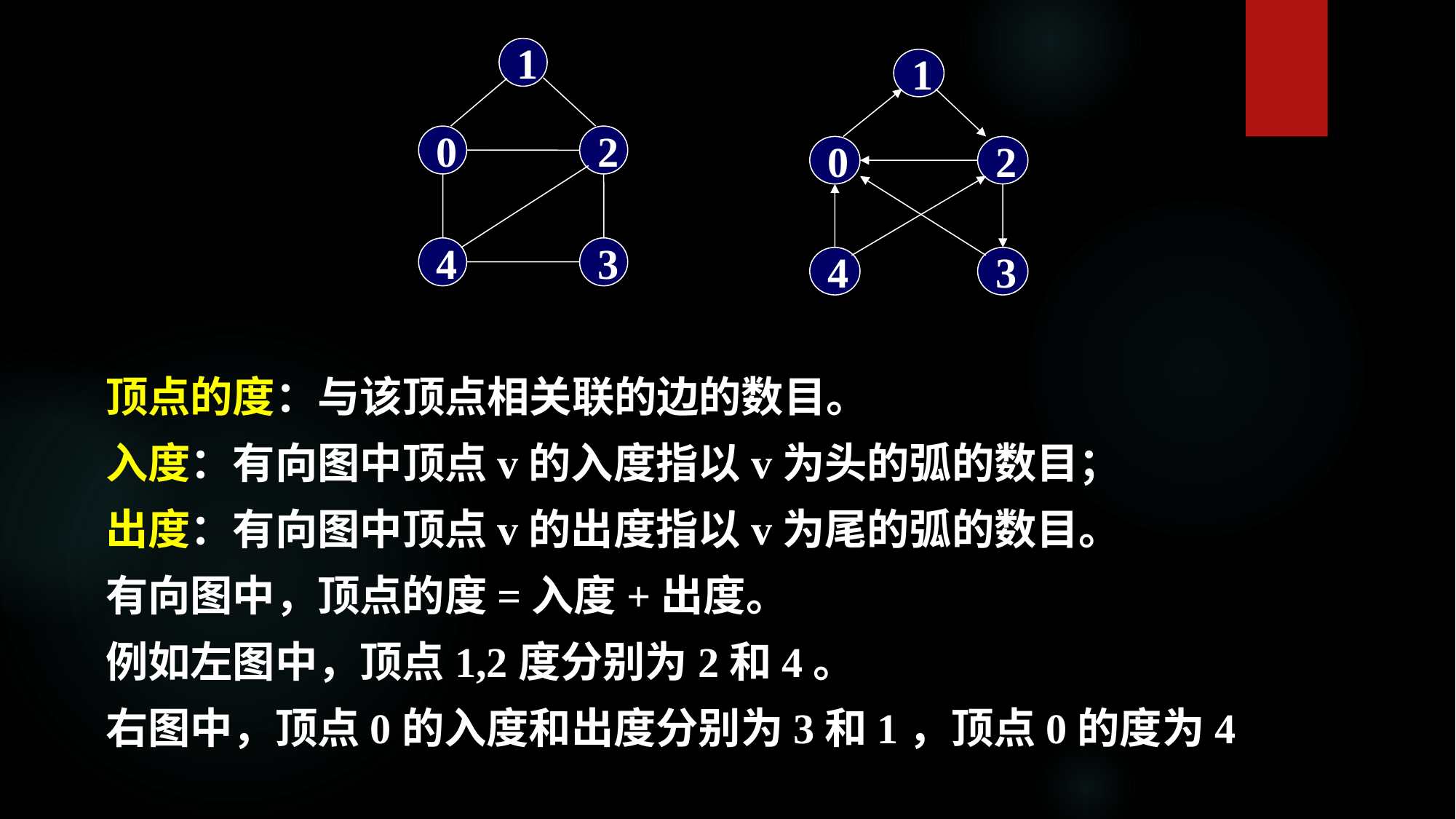

1

0
2

4
3

1

0
2

4
3
顶点的度：与该顶点相关联的边的数目。
入度：有向图中顶点v的入度指以v为头的弧的数目；
出度：有向图中顶点v的出度指以v为尾的弧的数目。
有向图中，顶点的度=入度+出度。
例如左图中，顶点1,2度分别为2和4。
右图中，顶点0的入度和出度分别为3和1，顶点0的度为4